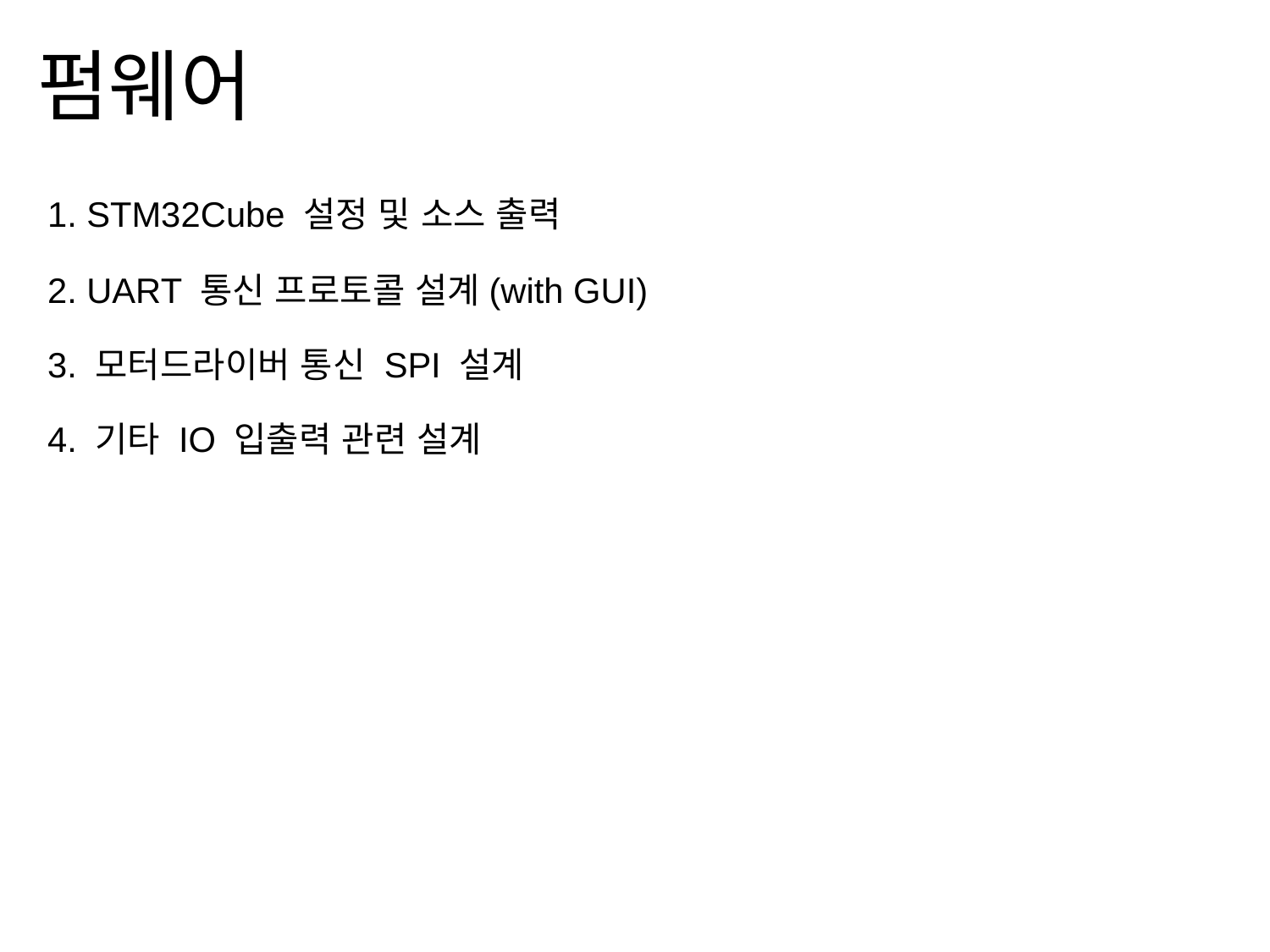

# 펌웨어
1. STM32Cube 설정 및 소스 출력
2. UART 통신 프로토콜 설계(with GUI)
3. 모터드라이버 통신 SPI 설계
4. 기타 IO 입출력 관련 설계